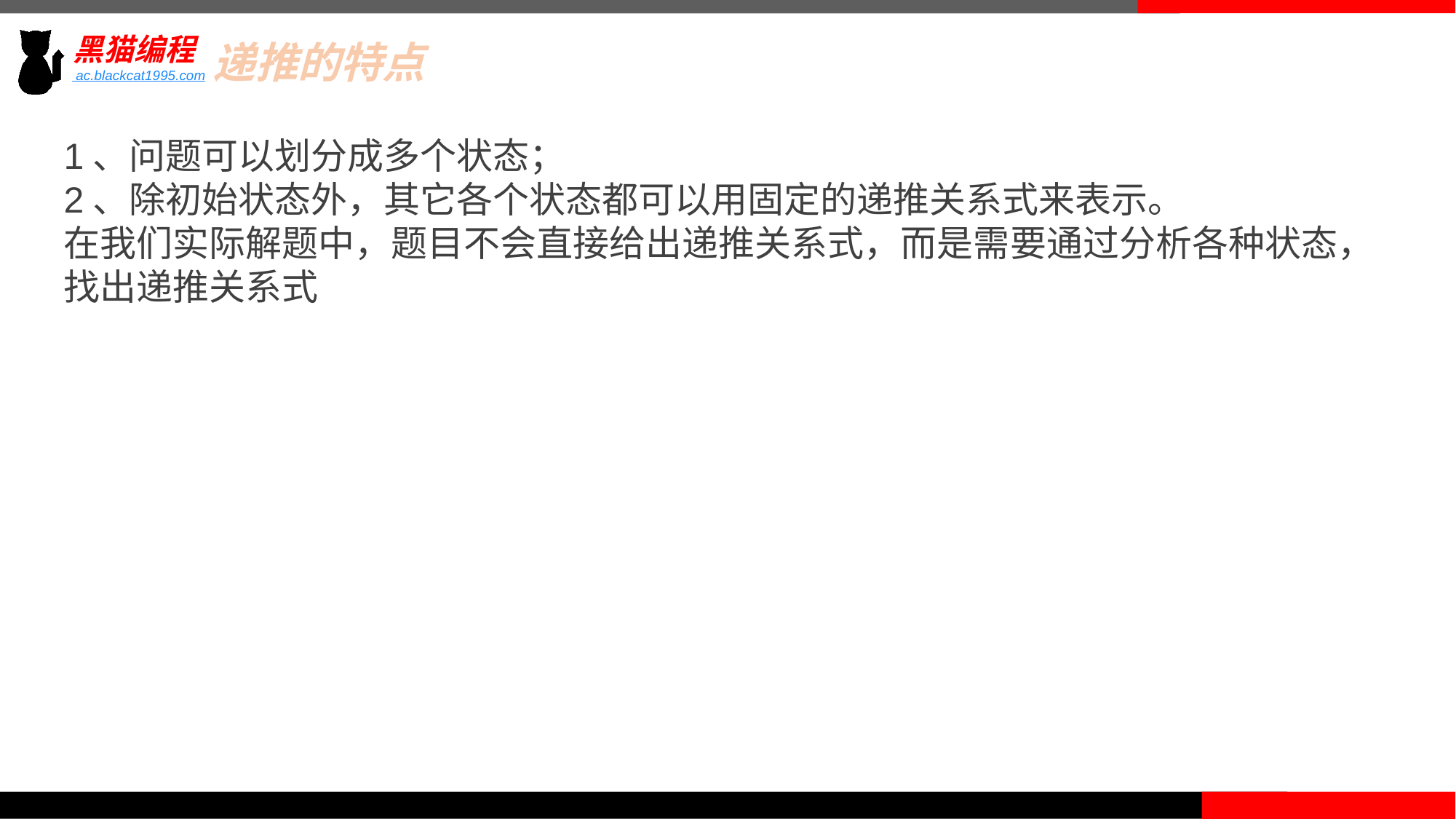

递推的特点
 ac.blackcat1995.com
1、问题可以划分成多个状态；
2、除初始状态外，其它各个状态都可以用固定的递推关系式来表示。
在我们实际解题中，题目不会直接给出递推关系式，而是需要通过分析各种状态，找出递推关系式